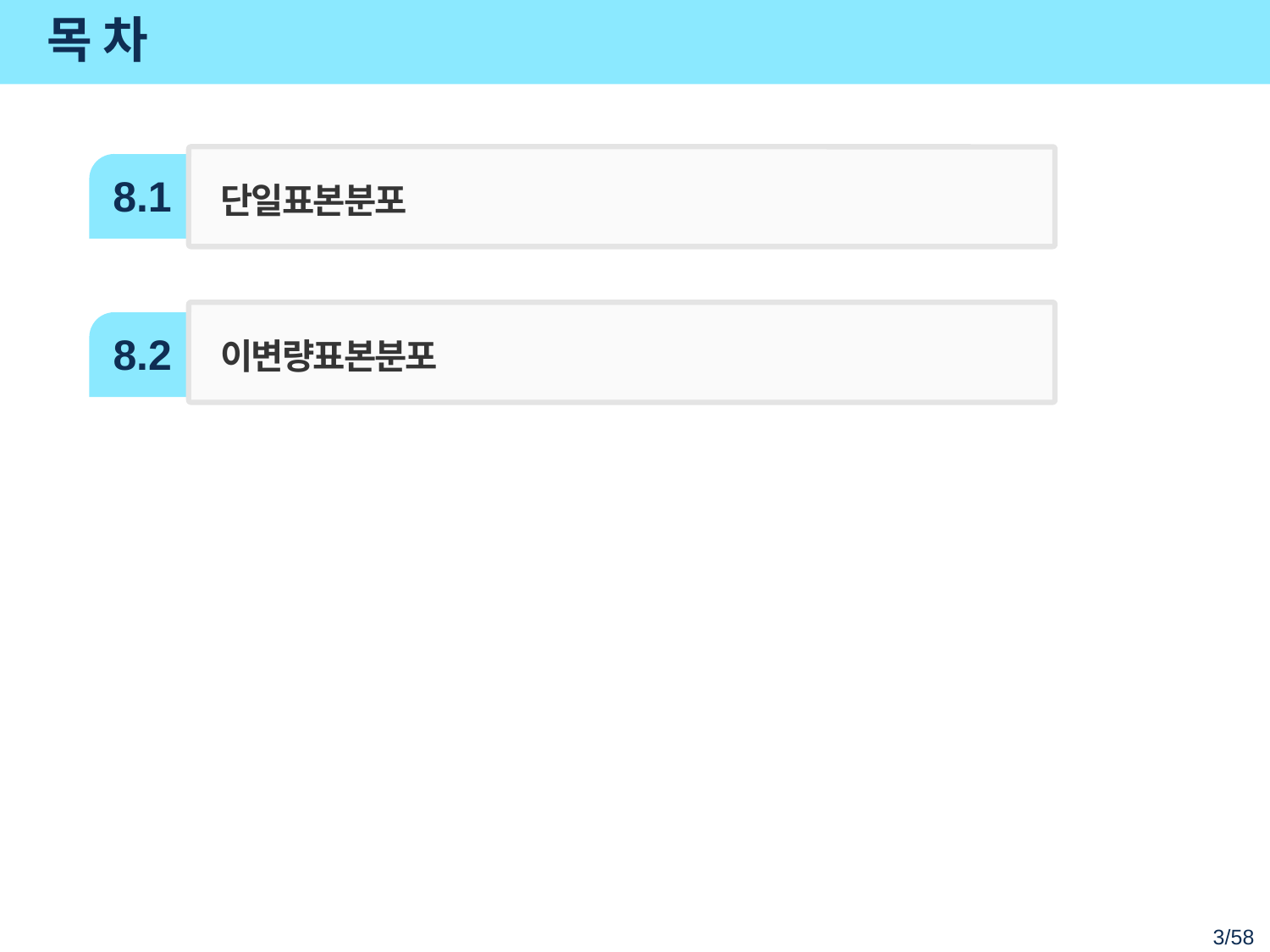

# 목 차

8.1
단일표본분포

이변량표본분포
8.2